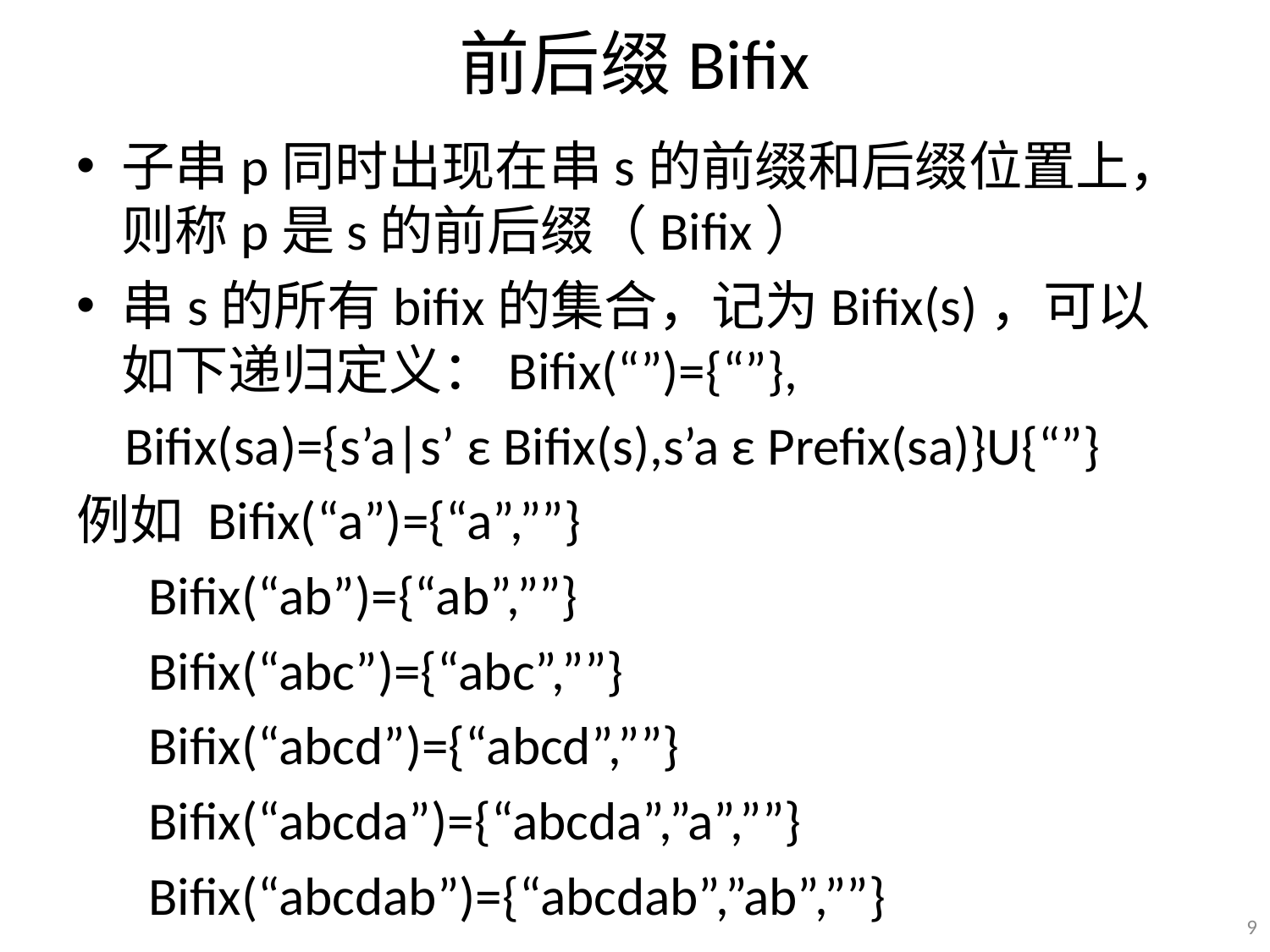

# 前后缀Bifix
子串p同时出现在串s的前缀和后缀位置上，则称p是s的前后缀（Bifix）
串s的所有bifix的集合，记为Bifix(s)，可以如下递归定义：Bifix(“”)={“”},
    Bifix(sa)={s’a|s’ ε Bifix(s),s’a ε Prefix(sa)}U{“”}
例如 Bifix(“a”)={“a”,””}
      Bifix(“ab”)={“ab”,””}
      Bifix(“abc”)={“abc”,””}
      Bifix(“abcd”)={“abcd”,””}
      Bifix(“abcda”)={“abcda”,”a”,””}
      Bifix(“abcdab”)={“abcdab”,”ab”,””}
9